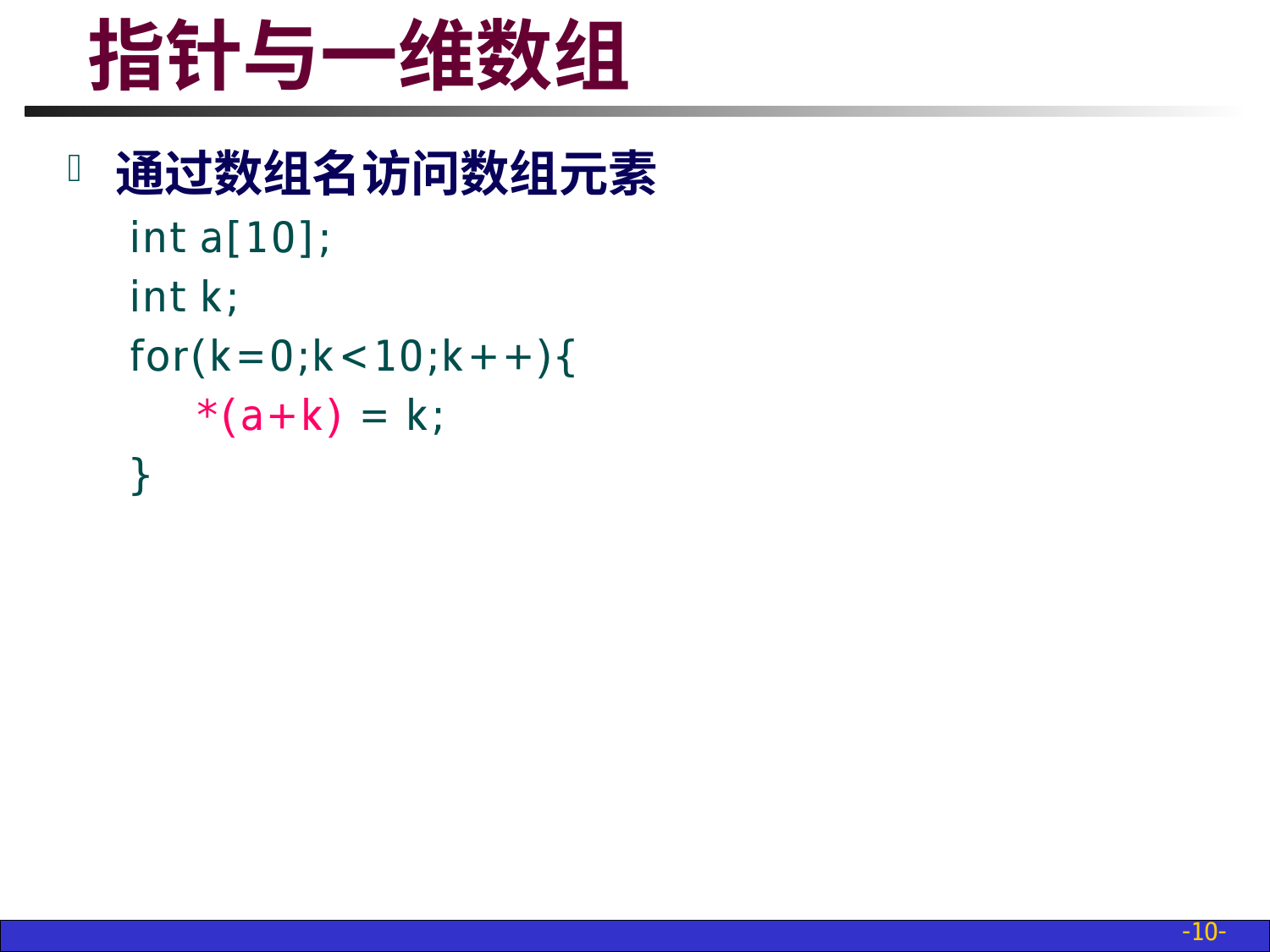

# 指针与一维数组
通过数组名访问数组元素
int a[10];
int k;
for(k=0;k<10;k++){
	  *(a+k) = k;
}

-10-